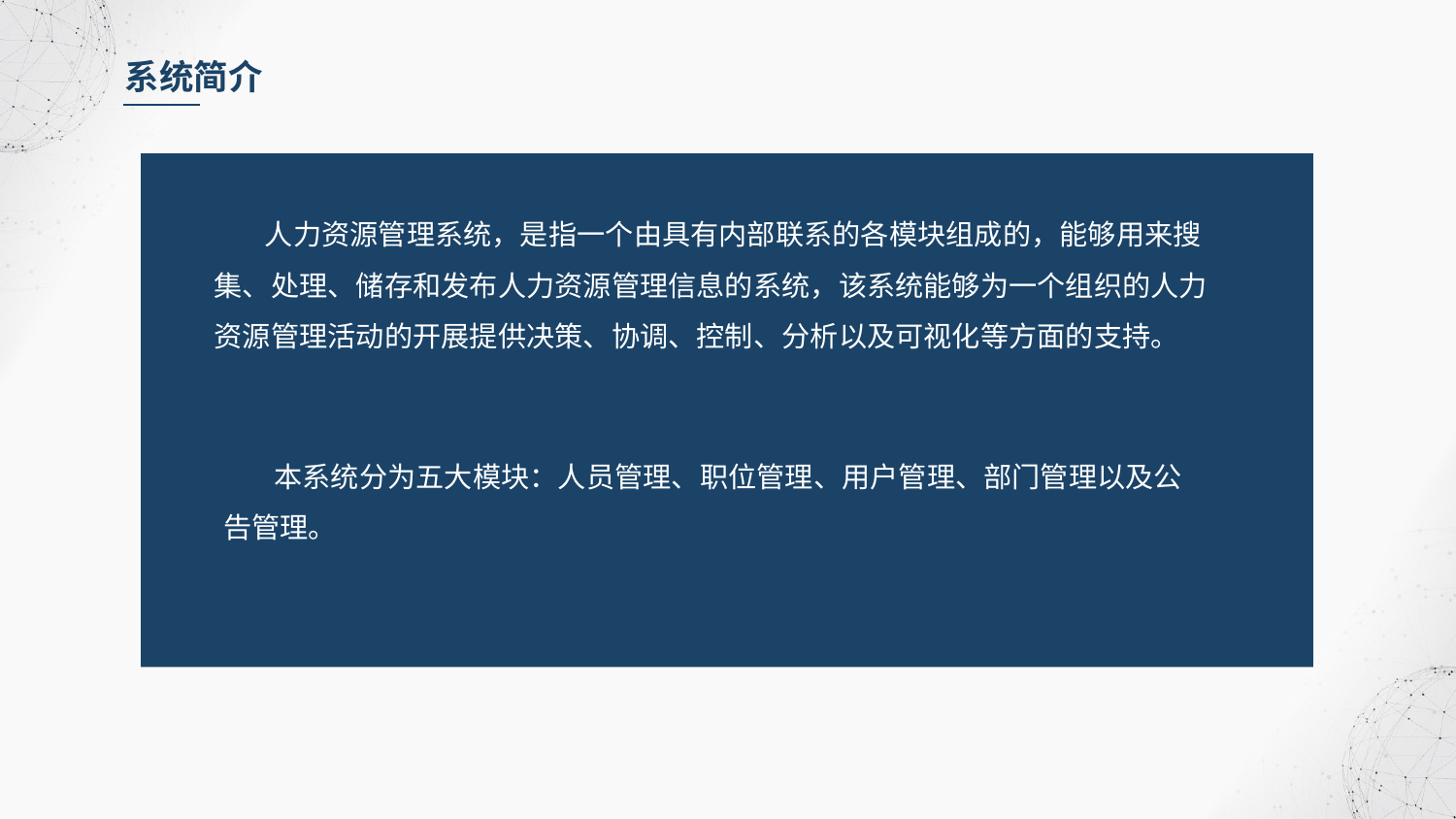

系统简介

       人力资源管理系统，是指一个由具有内部联系的各模块组成的，能够用来搜集、处理、储存和发布人力资源管理信息的系统，该系统能够为一个组织的人力资源管理活动的开展提供决策、协调、控制、分析以及可视化等方面的支持。

       本系统分为五大模块：人员管理、职位管理、用户管理、部门管理以及公告管理。